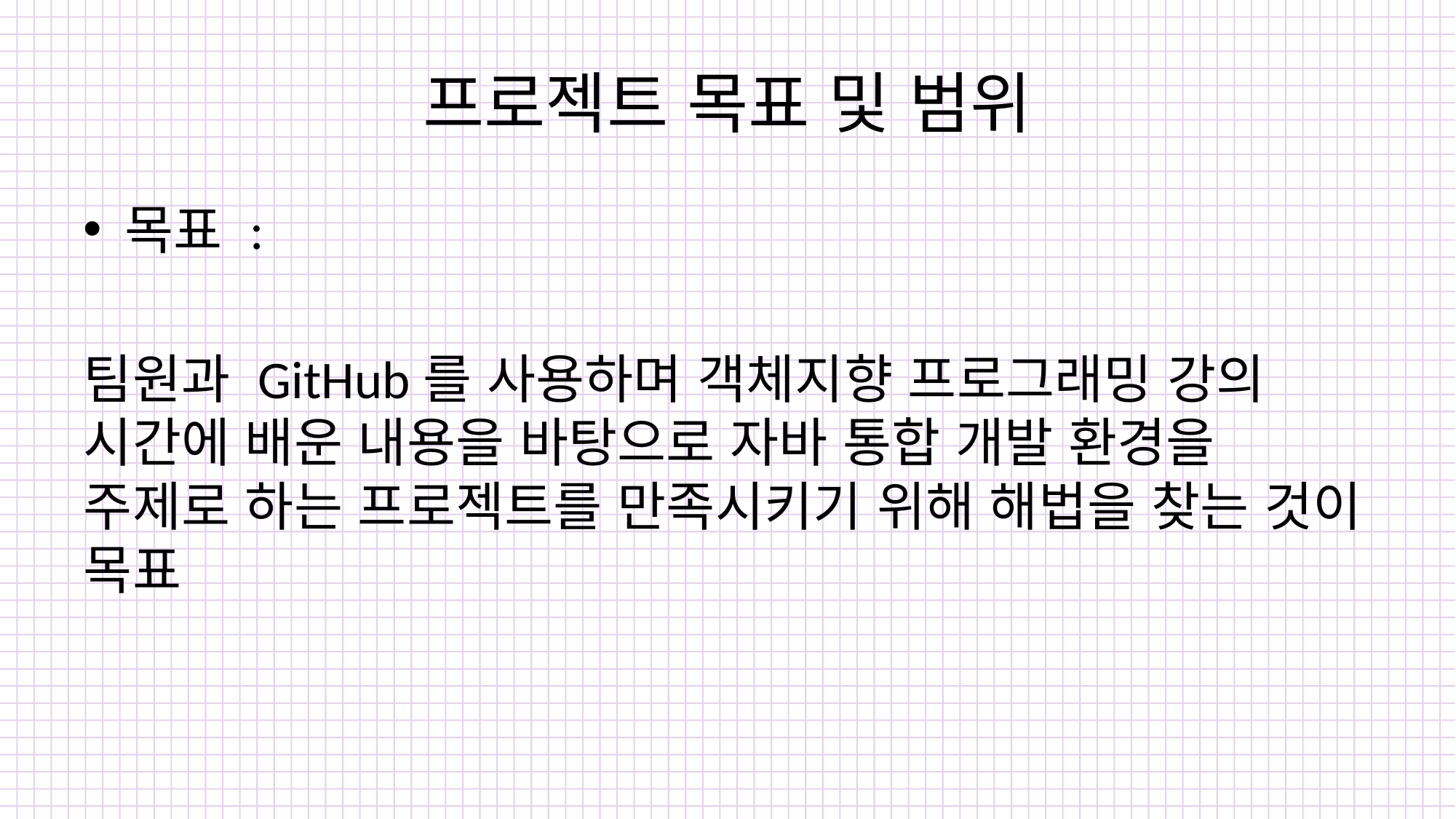

# 프로젝트 목표 및 범위
목표 :

팀원과 GitHub를 사용하며 객체지향 프로그래밍 강의 시간에 배운 내용을 바탕으로 자바 통합 개발 환경을 주제로 하는 프로젝트를 만족시키기 위해 해법을 찾는 것이 목표